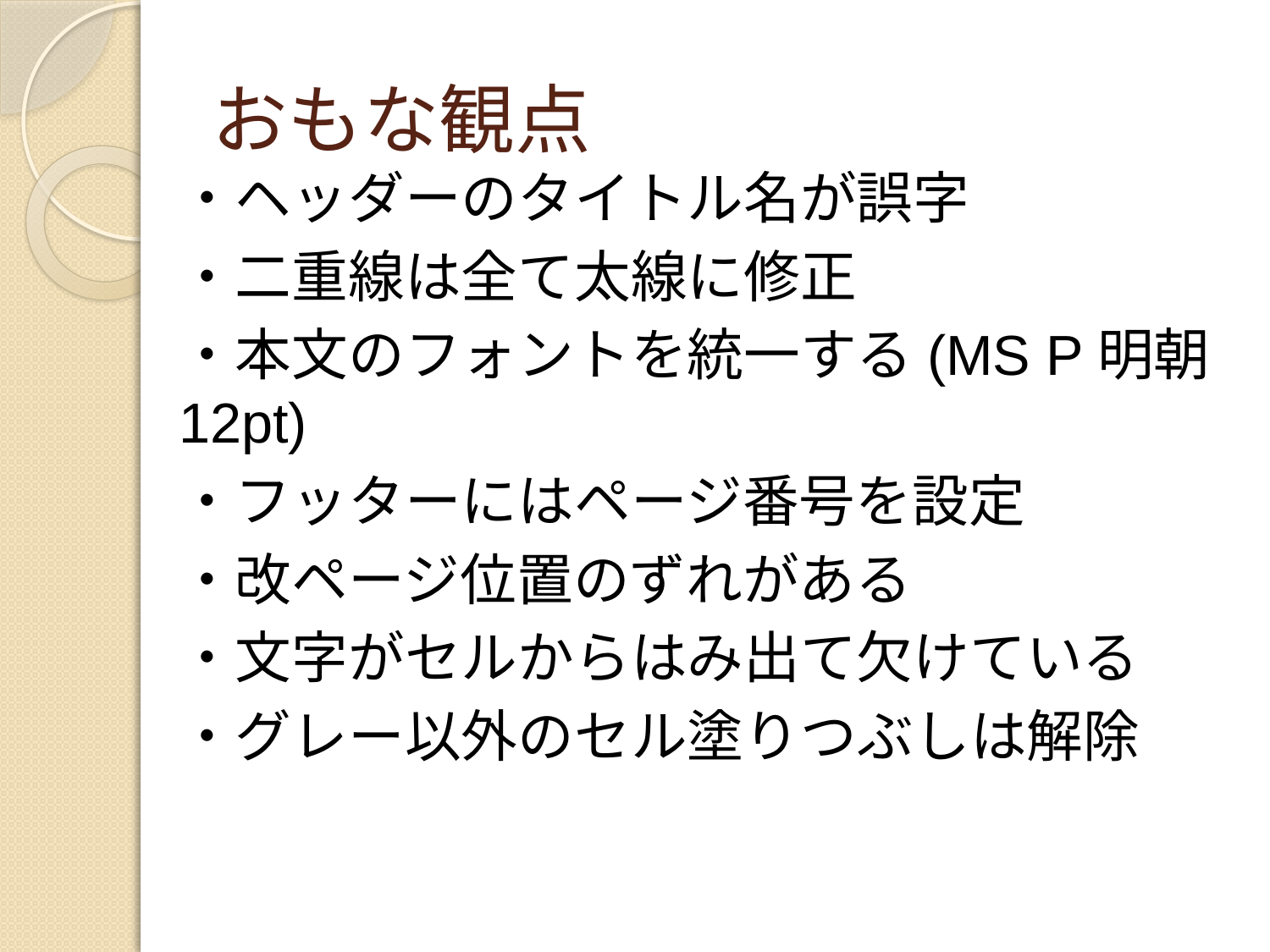

# おもな観点
・ヘッダーのタイトル名が誤字
・二重線は全て太線に修正
・本文のフォントを統一する(MS P明朝 12pt)
・フッターにはページ番号を設定
・改ページ位置のずれがある
・文字がセルからはみ出て欠けている
・グレー以外のセル塗りつぶしは解除